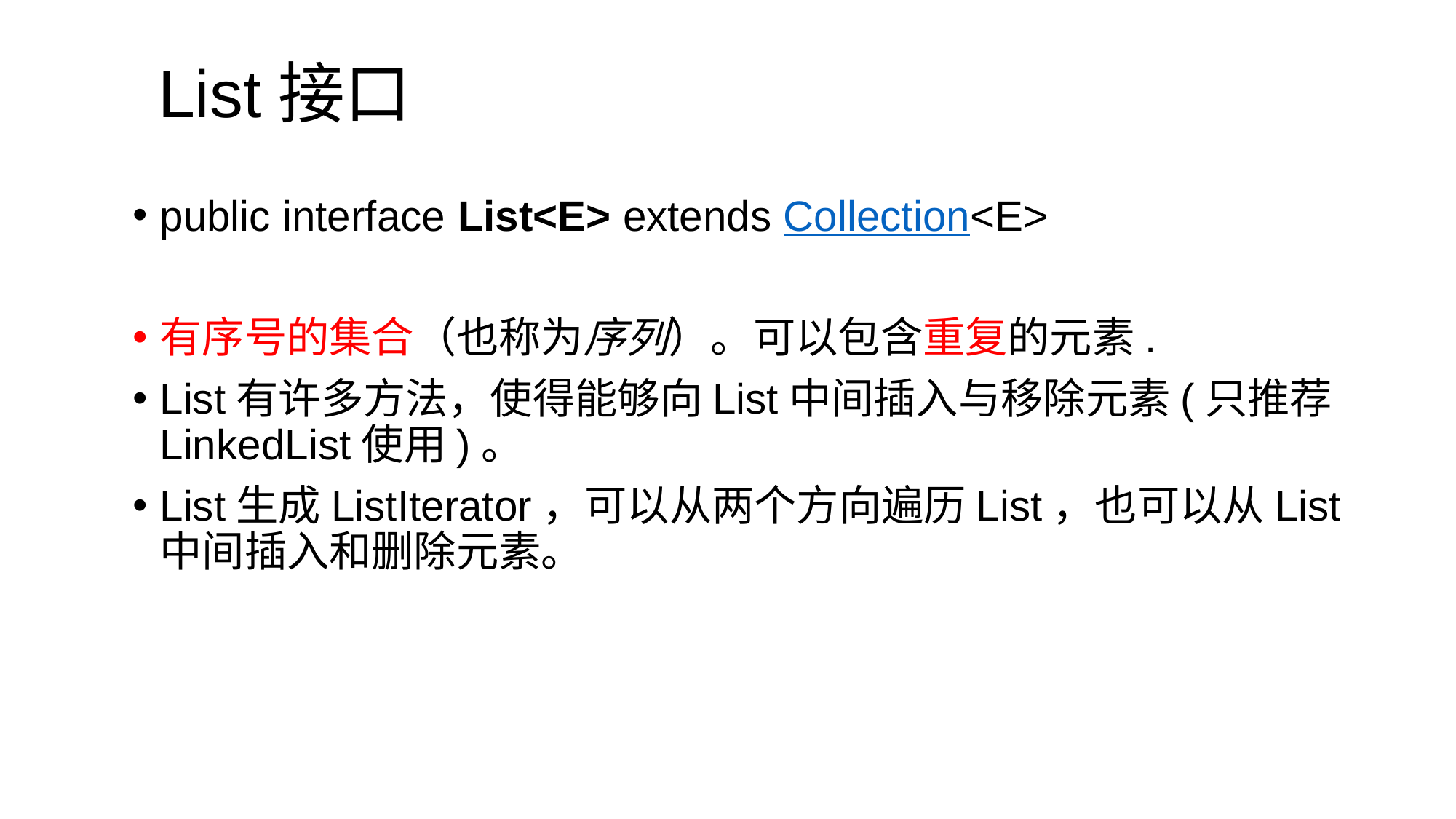

# List接口
public interface List<E> extends Collection<E>

有序号的集合（也称为序列）。可以包含重复的元素.
List有许多方法，使得能够向List中间插入与移除元素(只推荐LinkedList使用)。
List生成ListIterator，可以从两个方向遍历List，也可以从List中间插入和删除元素。